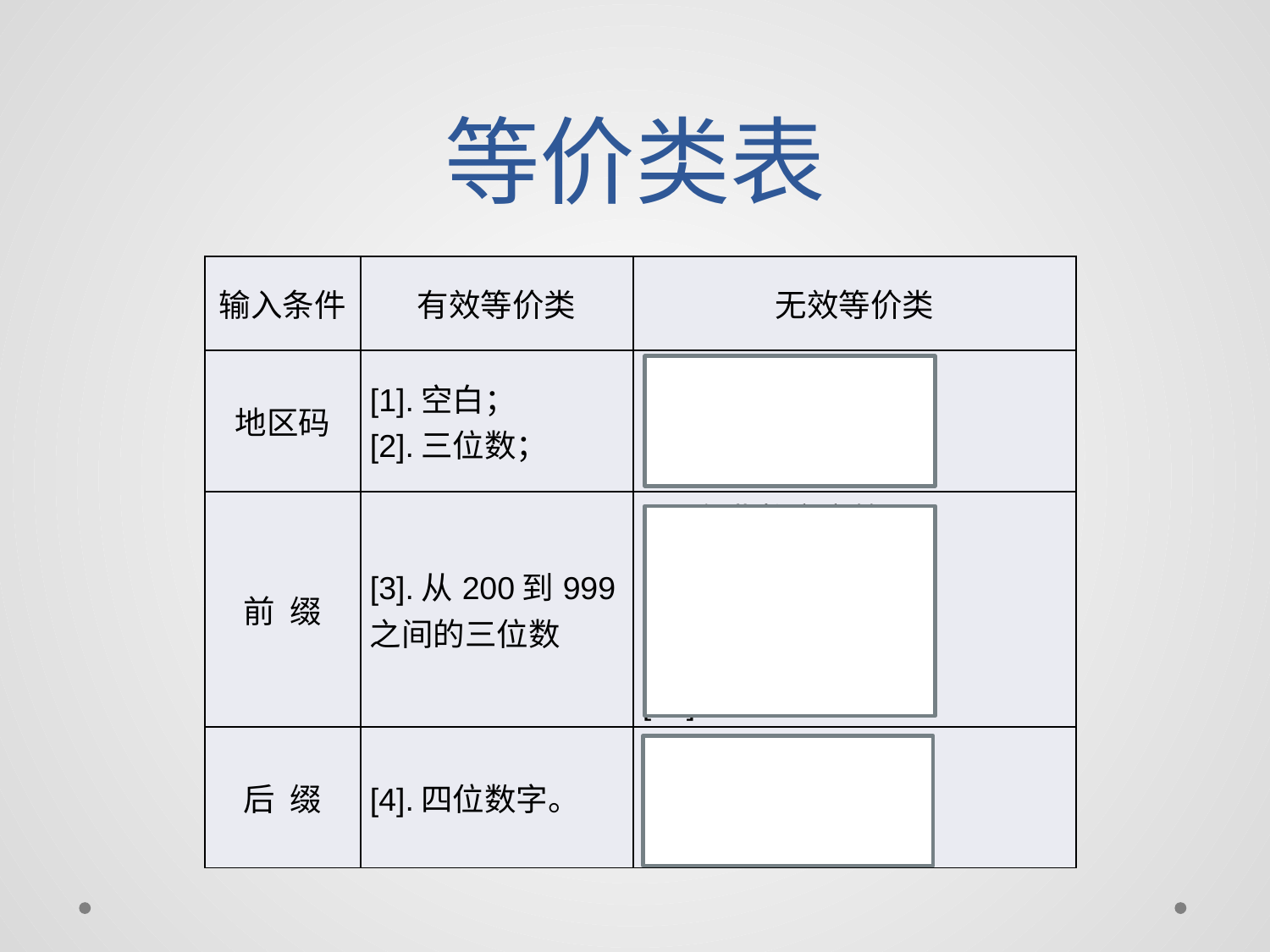

# 等价类表
| 输入条件 | 有效等价类 | 无效等价类 |
| --- | --- | --- |
| 地区码 | [1].空白； [2].三位数； | [5].有非数字字符； [6].少于三位数字； [7].多于三位数字。 |
| 前 缀 | [3].从200到999之间的三位数 | [8].有非数字字符； [9].起始位为‘0’； [10].起始位为‘1’； [11].少于三位数字； [12].多于三位数字。 |
| 后 缀 | [4].四位数字。 | [13].有非数字字符； [14].少于四位数字； [15].多于四位数字。 |